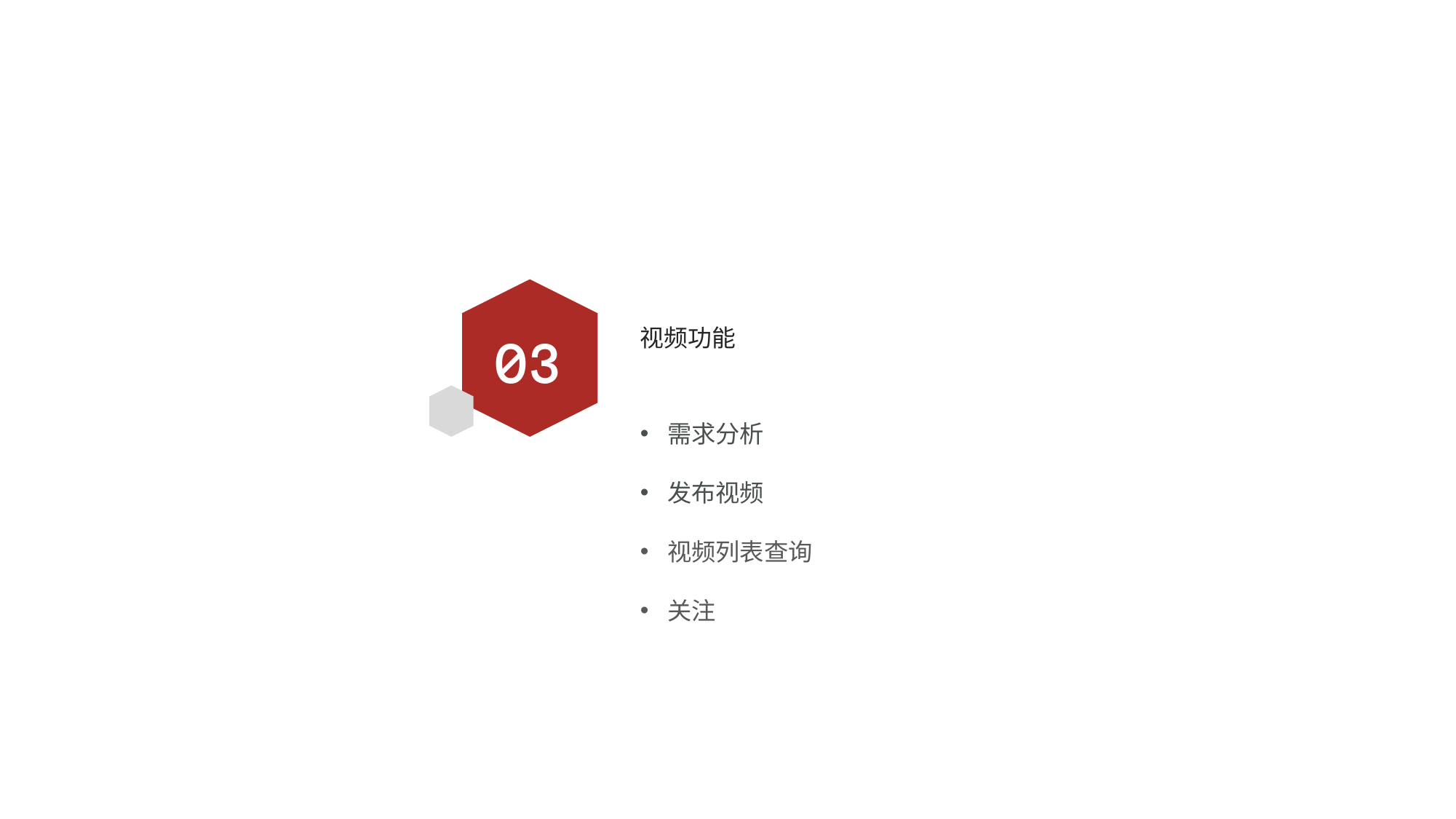

03
# 视频功能
需求分析
发布视频
视频列表查询
关注